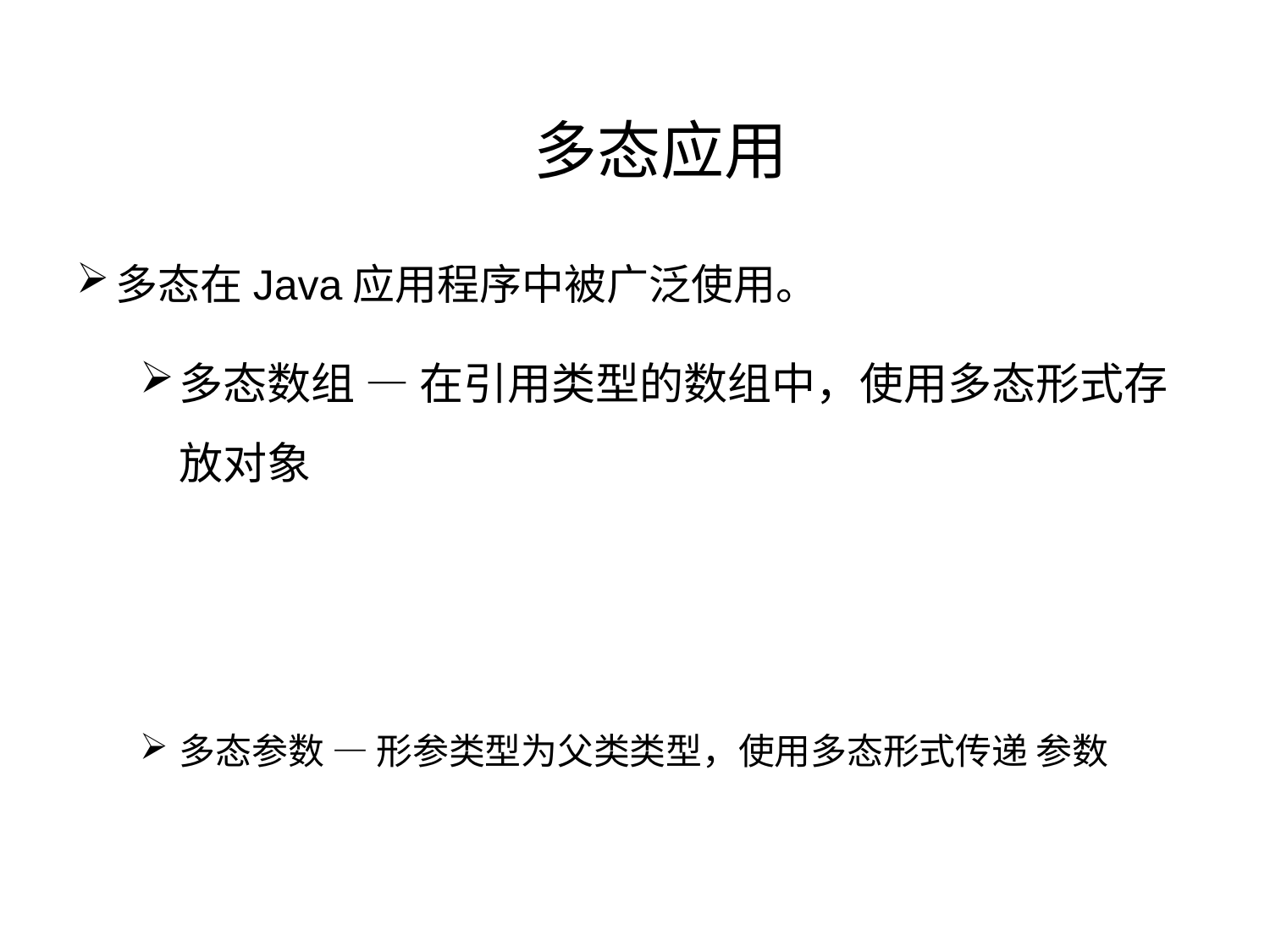

# 多态应用
多态在Java应用程序中被广泛使用。
多态数组 — 在引用类型的数组中，使用多态形式存放对象

多态参数 — 形参类型为父类类型，使用多态形式传递 参数